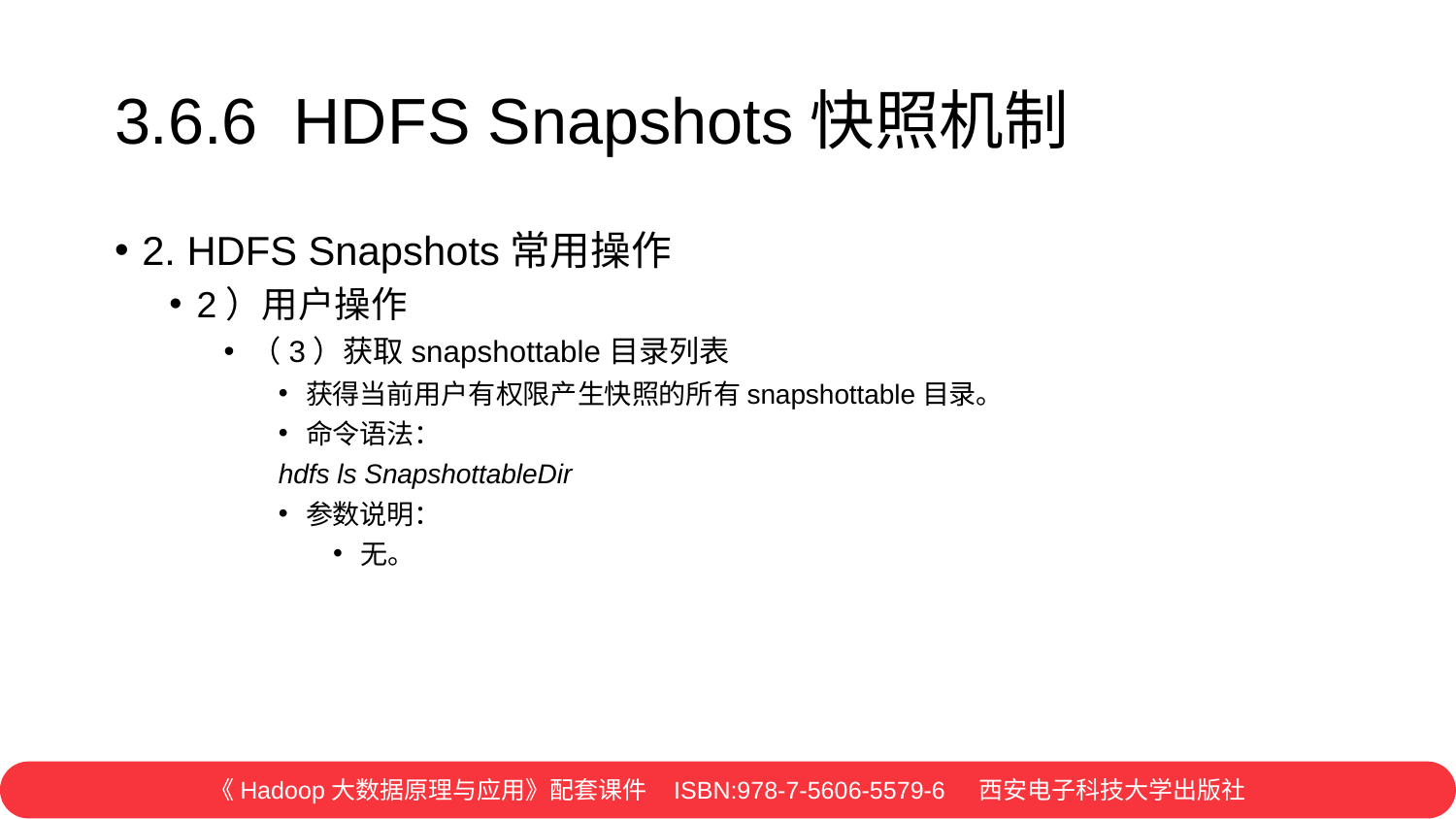

# 3.6.6  HDFS Snapshots快照机制
2. HDFS Snapshots常用操作
2）用户操作
（3）获取snapshottable目录列表
获得当前用户有权限产生快照的所有snapshottable目录。
命令语法：
hdfs ls SnapshottableDir
参数说明：
无。